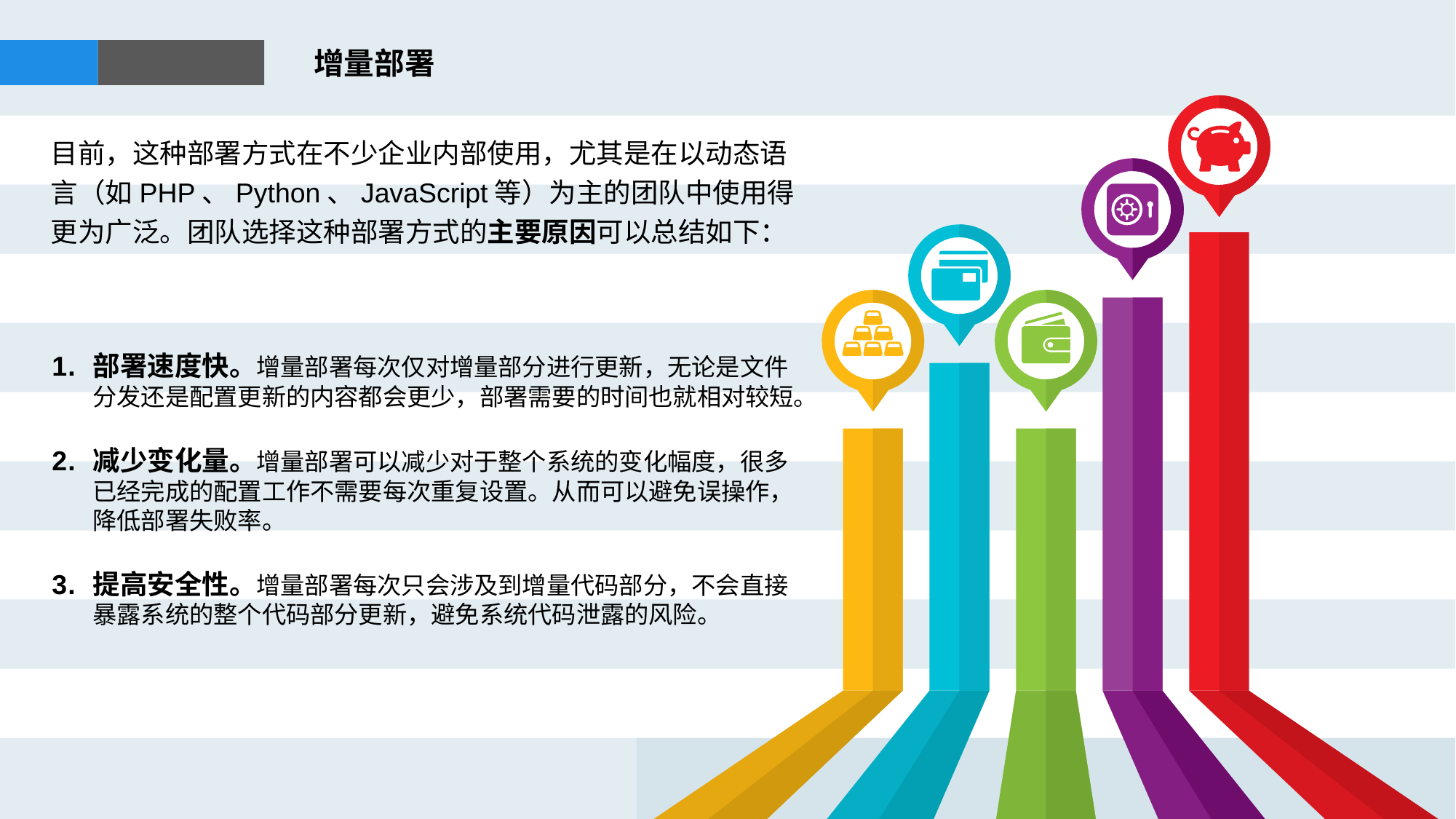

增量部署

目前，这种部署方式在不少企业内部使用，尤其是在以动态语言（如PHP、Python、JavaScript等）为主的团队中使用得更为广泛。团队选择这种部署方式的主要原因可以总结如下：

部署速度快。增量部署每次仅对增量部分进行更新，无论是文件分发还是配置更新的内容都会更少，部署需要的时间也就相对较短。

减少变化量。增量部署可以减少对于整个系统的变化幅度，很多已经完成的配置工作不需要每次重复设置。从而可以避免误操作，降低部署失败率。

提高安全性。增量部署每次只会涉及到增量代码部分，不会直接暴露系统的整个代码部分更新，避免系统代码泄露的风险。